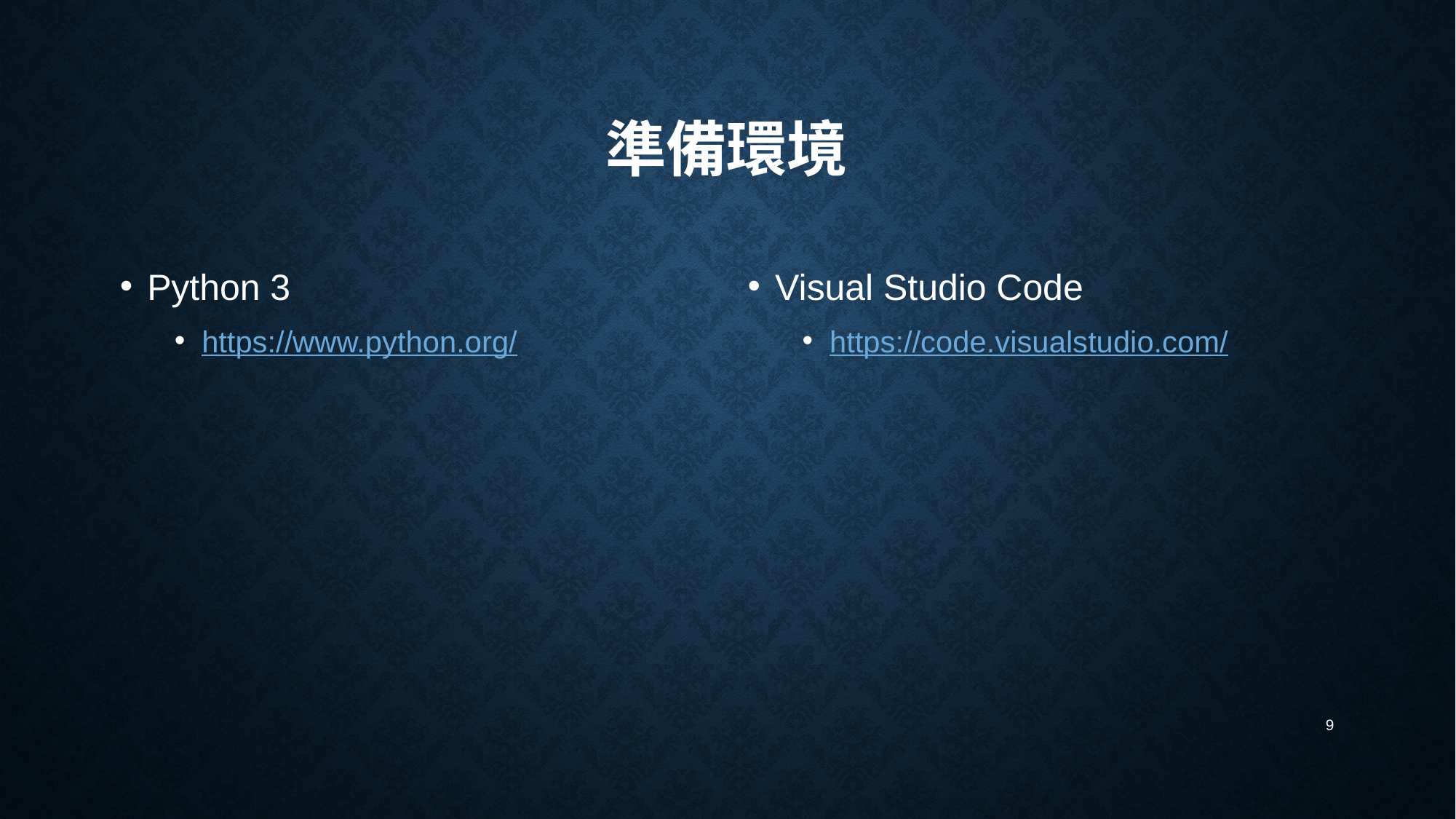

# 準備環境
Python 3
https://www.python.org/

Visual Studio Code
https://code.visualstudio.com/

9